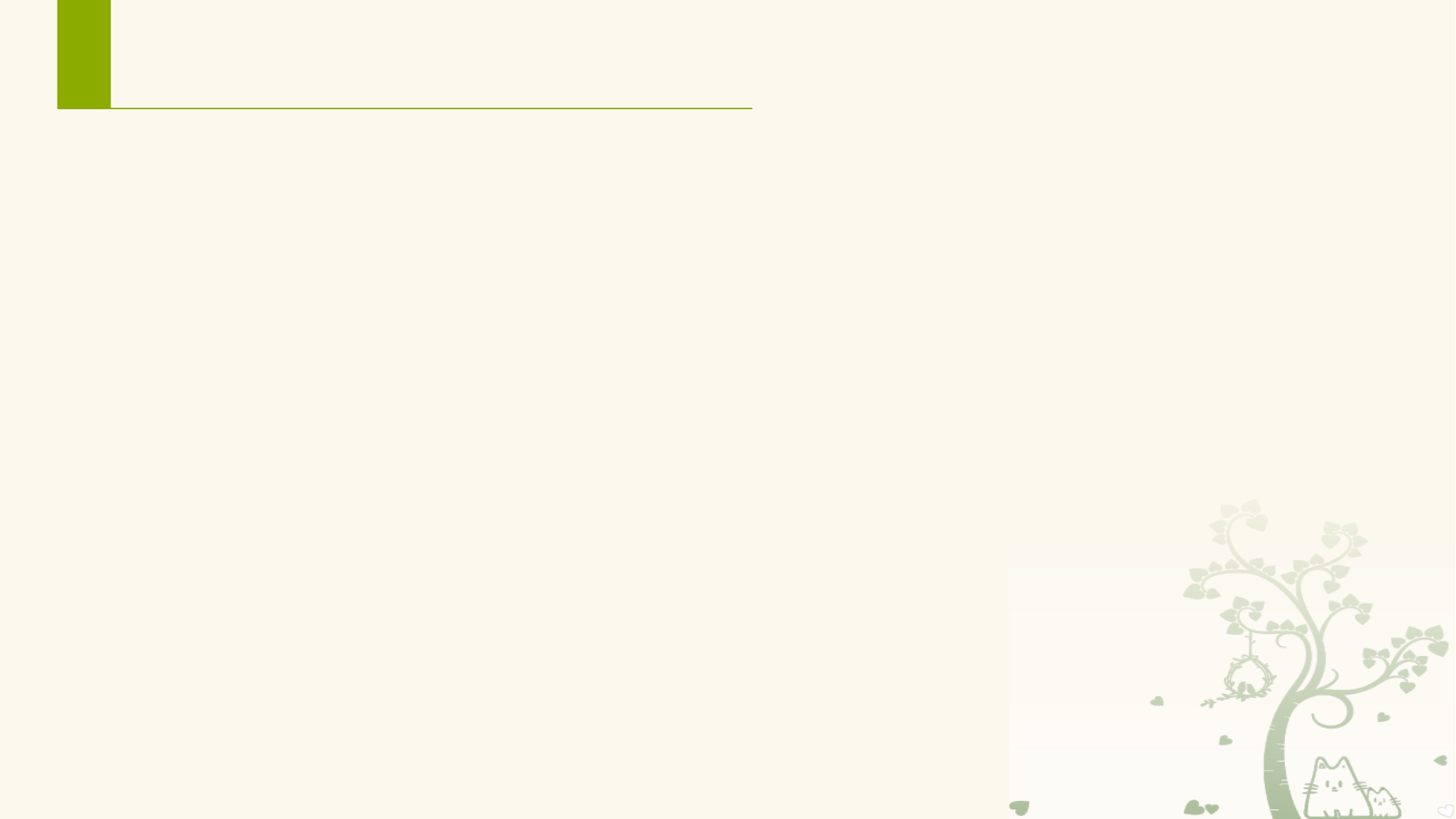

# 了解活动 Activity
可以认为：活动（ Activity ）是Android 应用程序的门面，凡是在应用中看得到的东西，都是放在活动中的 ，比如，我们打开一个Android App后的启动页，首页等等界面，其实就是一个个的活动。
Android 程序的设计讲究逻辑和视图分离，在布局文件中编写界面，在活动中引入界面，并进行业务逻辑的处理。